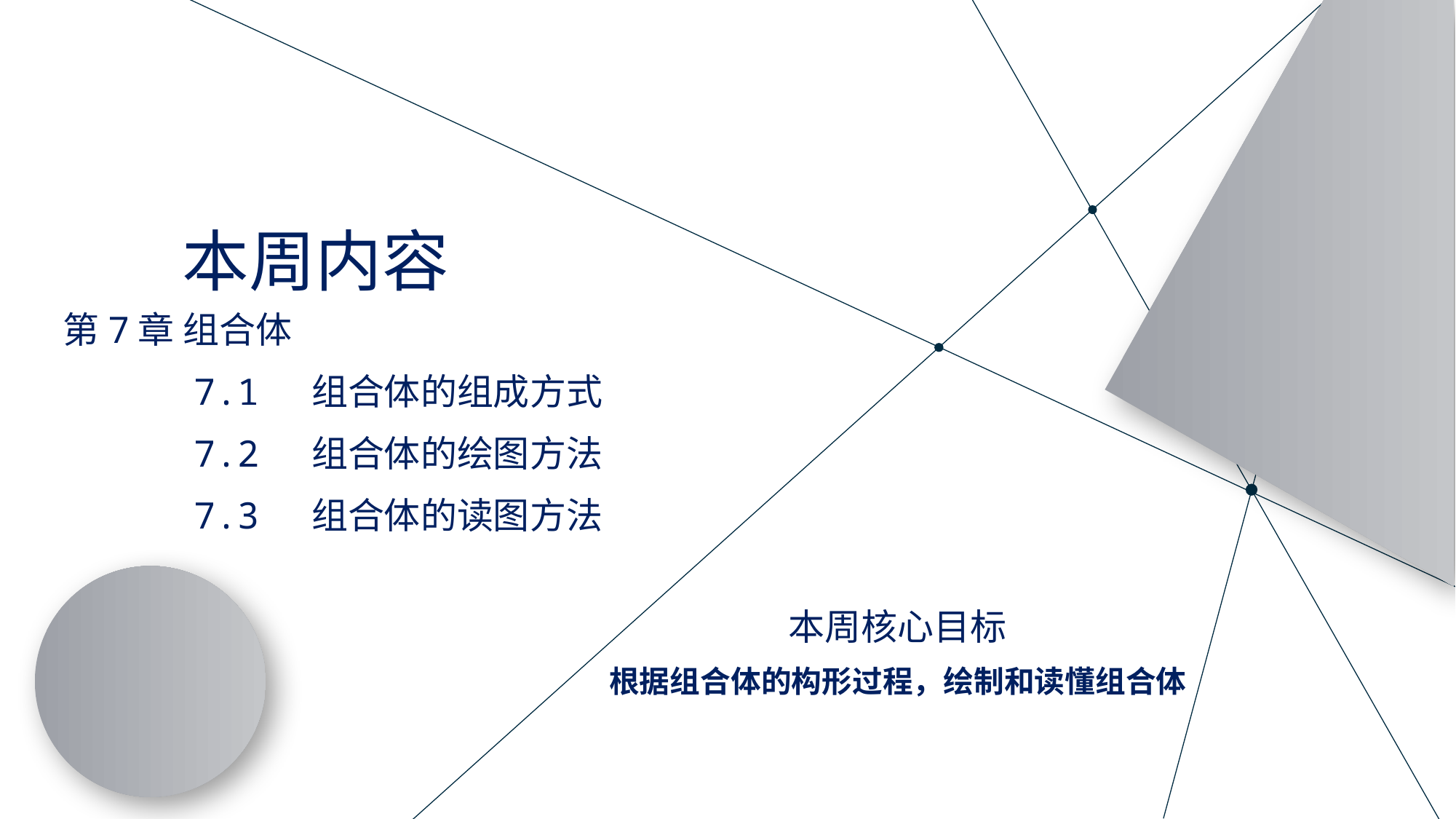

本周内容
第7章 组合体
      7.1  组合体的组成方式
      7.2  组合体的绘图方法
      7.3  组合体的读图方法

本周核心目标
根据组合体的构形过程，绘制和读懂组合体